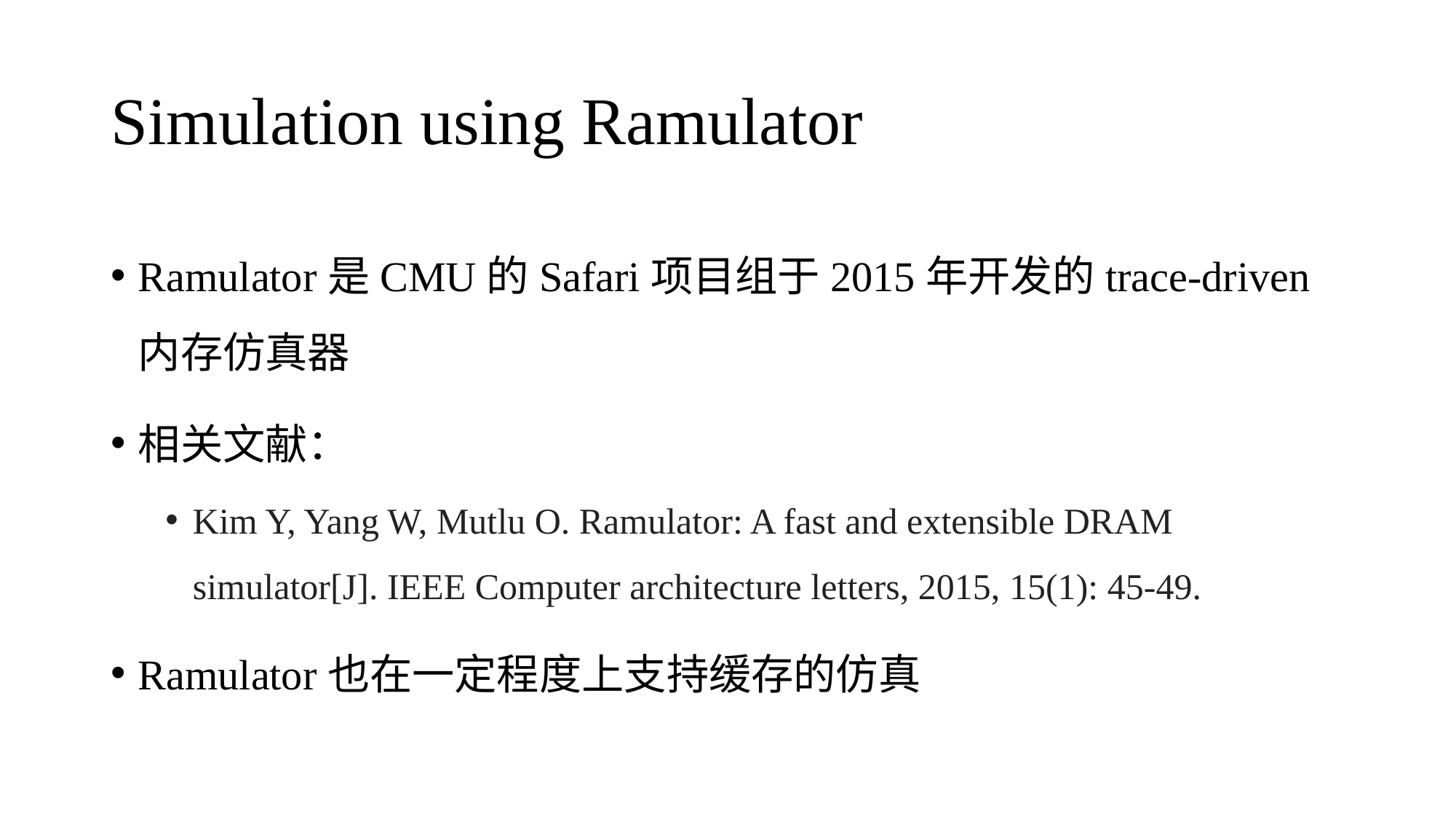

# Simulation using Ramulator
Ramulator是CMU的Safari项目组于2015年开发的trace-driven内存仿真器
相关文献：
Kim Y, Yang W, Mutlu O. Ramulator: A fast and extensible DRAM simulator[J]. IEEE Computer architecture letters, 2015, 15(1): 45-49.
Ramulator也在一定程度上支持缓存的仿真